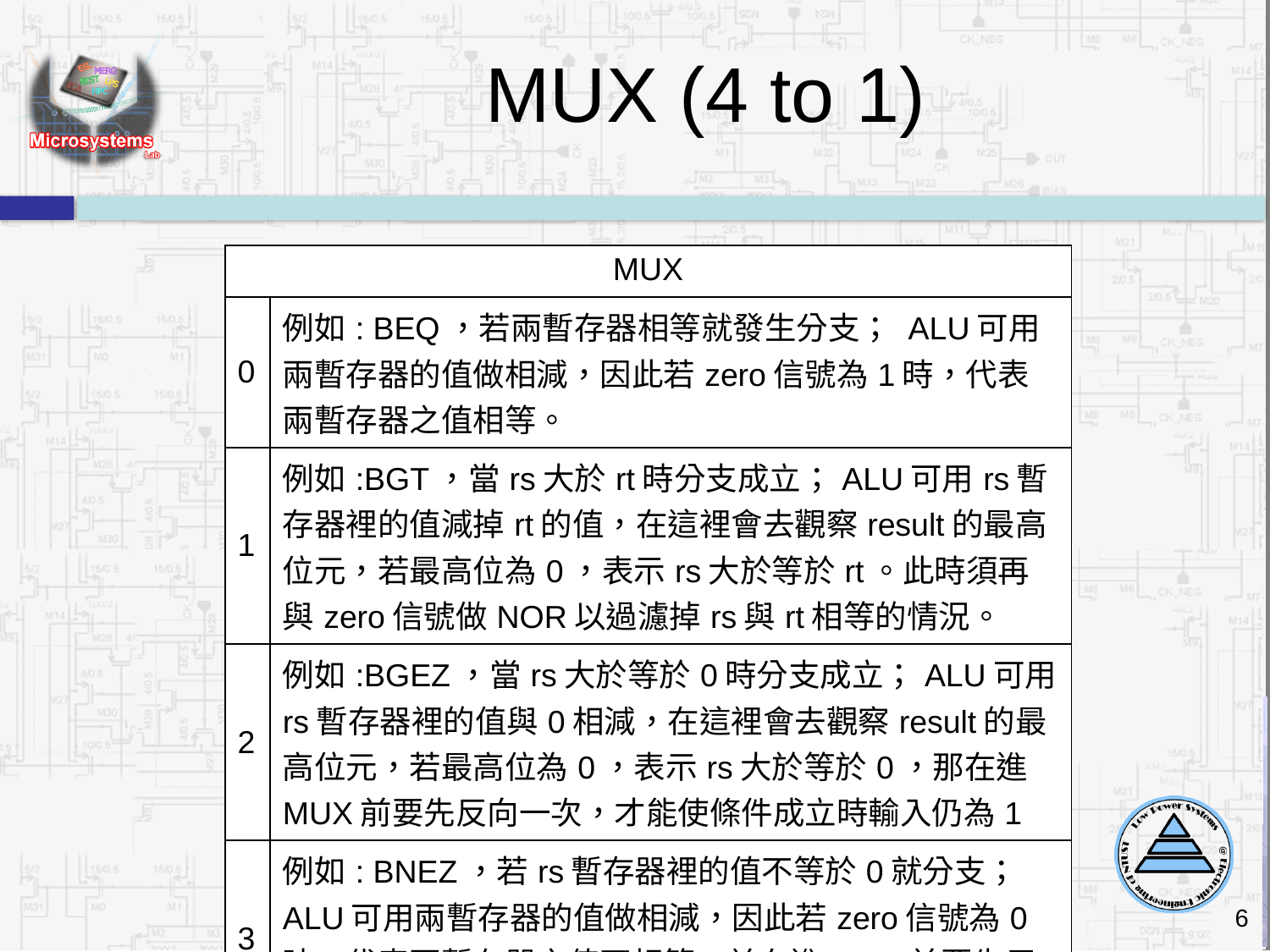

MUX (4 to 1)
| MUX |  |
| --- | --- |
| 0 | 例如: BEQ，若兩暫存器相等就發生分支； ALU可用兩暫存器的值做相減，因此若zero信號為1時，代表兩暫存器之值相等。 |
| 1 | 例如:BGT，當rs大於rt時分支成立；ALU可用rs暫存器裡的值減掉rt的值，在這裡會去觀察result的最高位元，若最高位為0，表示rs大於等於rt。此時須再與zero信號做NOR以過濾掉rs與rt相等的情況。 |
| 2 | 例如:BGEZ，當rs大於等於0時分支成立；ALU可用rs暫存器裡的值與0相減，在這裡會去觀察result的最高位元，若最高位為0，表示rs大於等於0，那在進MUX前要先反向一次，才能使條件成立時輸入仍為1 |
| 3 | 例如: BNEZ，若rs暫存器裡的值不等於0就分支；ALU可用兩暫存器的值做相減，因此若zero信號為0時，代表兩暫存器之值不相等，並在進MUX前要先反向一次，才能使條件成立時輸入仍為1 |
6